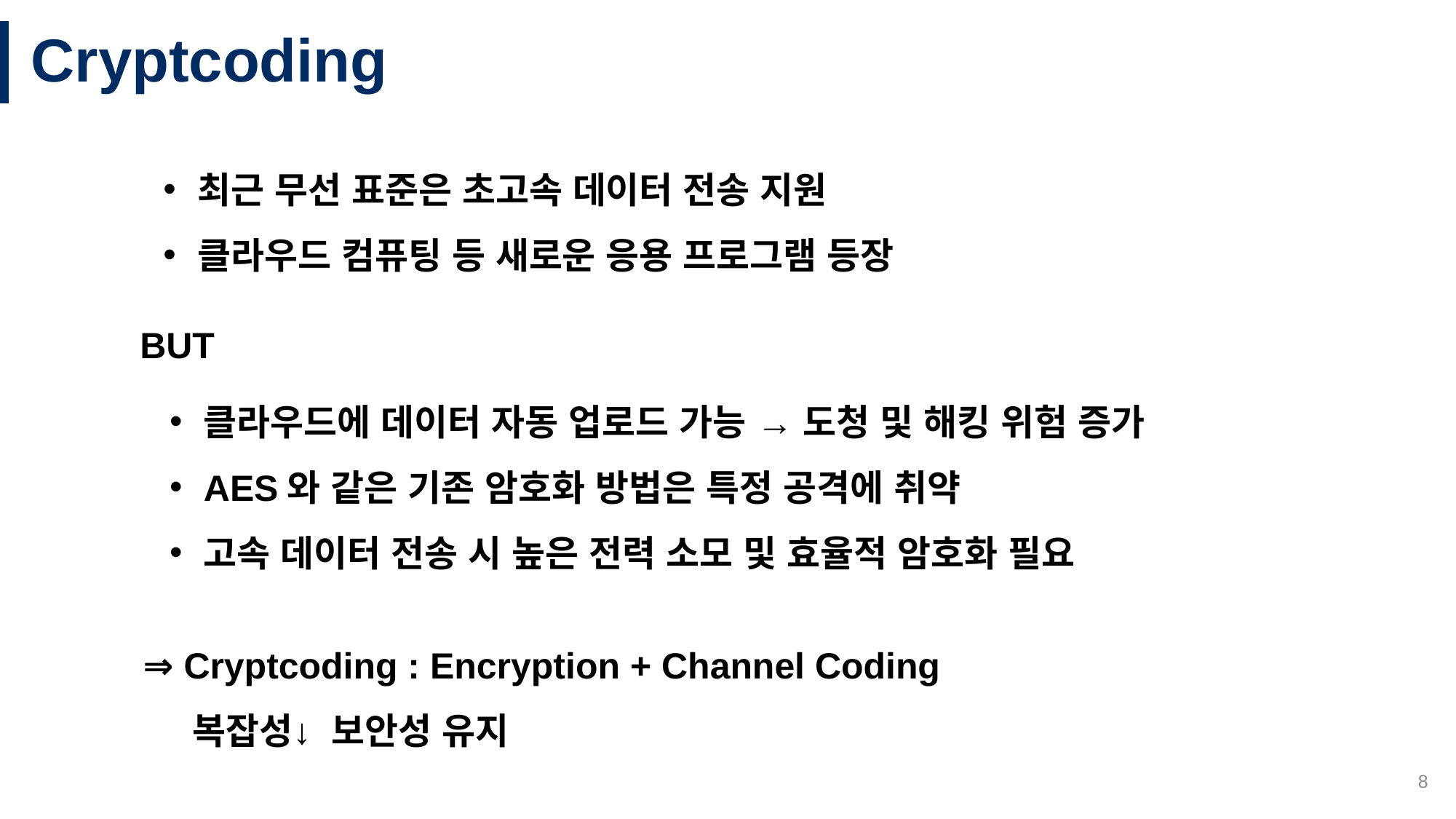

# Cryptcoding
최근 무선 표준은 초고속 데이터 전송 지원
클라우드 컴퓨팅 등 새로운 응용 프로그램 등장
BUT
클라우드에 데이터 자동 업로드 가능 → 도청 및 해킹 위험 증가
AES와 같은 기존 암호화 방법은 특정 공격에 취약
고속 데이터 전송 시 높은 전력 소모 및 효율적 암호화 필요
⇒ Cryptcoding : Encryption + Channel Coding
    복잡성↓  보안성 유지
8